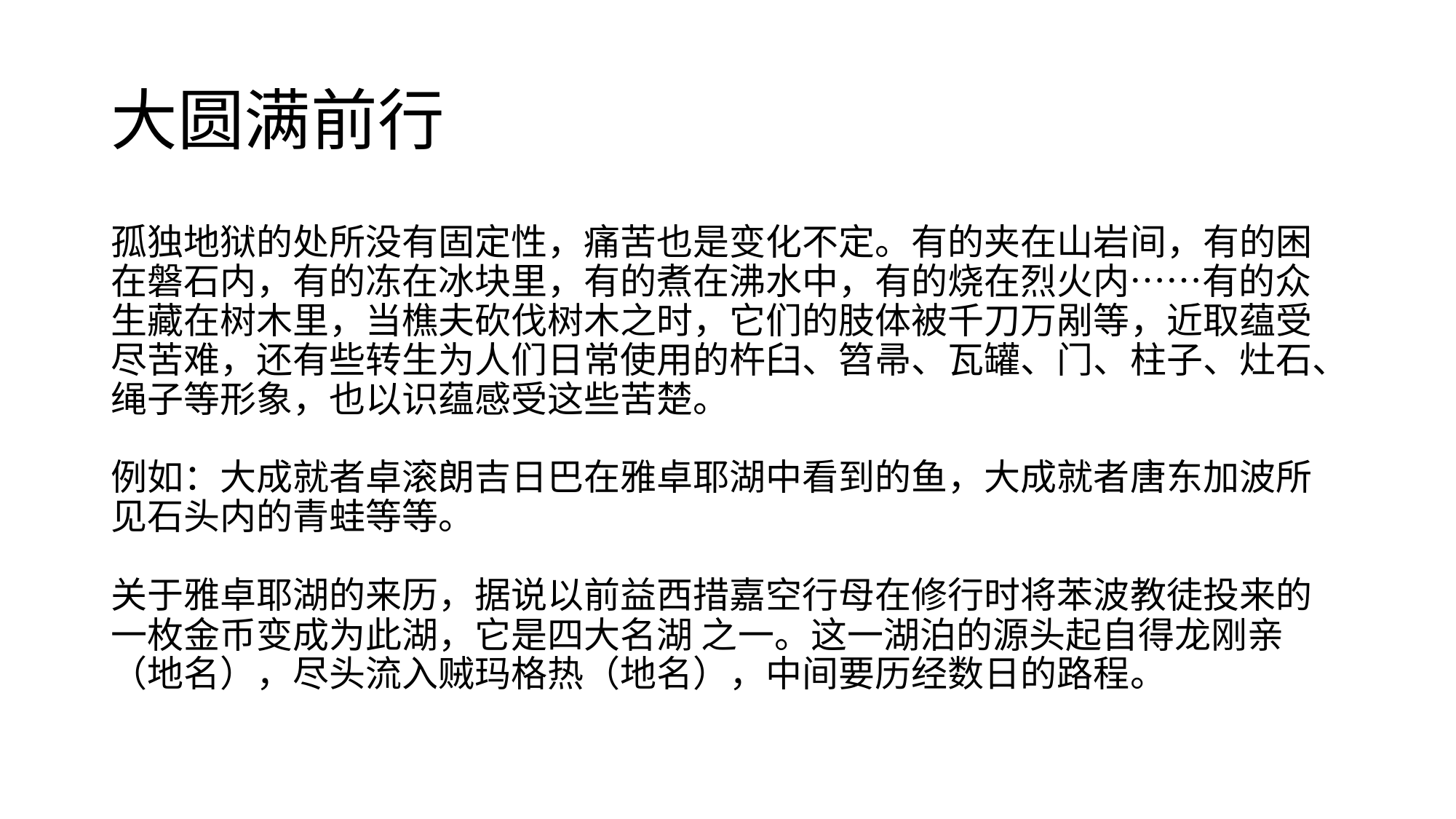

# 大圆满前行
孤独地狱的处所没有固定性，痛苦也是变化不定。有的夹在山岩间，有的困在磐石内，有的冻在冰块里，有的煮在沸水中，有的烧在烈火内……有的众生藏在树木里，当樵夫砍伐树木之时，它们的肢体被千刀万剐等，近取蕴受尽苦难，还有些转生为人们日常使用的杵臼、笤帚、瓦罐、门、柱子、灶石、绳子等形象，也以识蕴感受这些苦楚。

例如：大成就者卓滚朗吉日巴在雅卓耶湖中看到的鱼，大成就者唐东加波所见石头内的青蛙等等。

关于雅卓耶湖的来历，据说以前益西措嘉空行母在修行时将苯波教徒投来的一枚金币变成为此湖，它是四大名湖 之一。这一湖泊的源头起自得龙刚亲（地名），尽头流入贼玛格热（地名），中间要历经数日的路程。